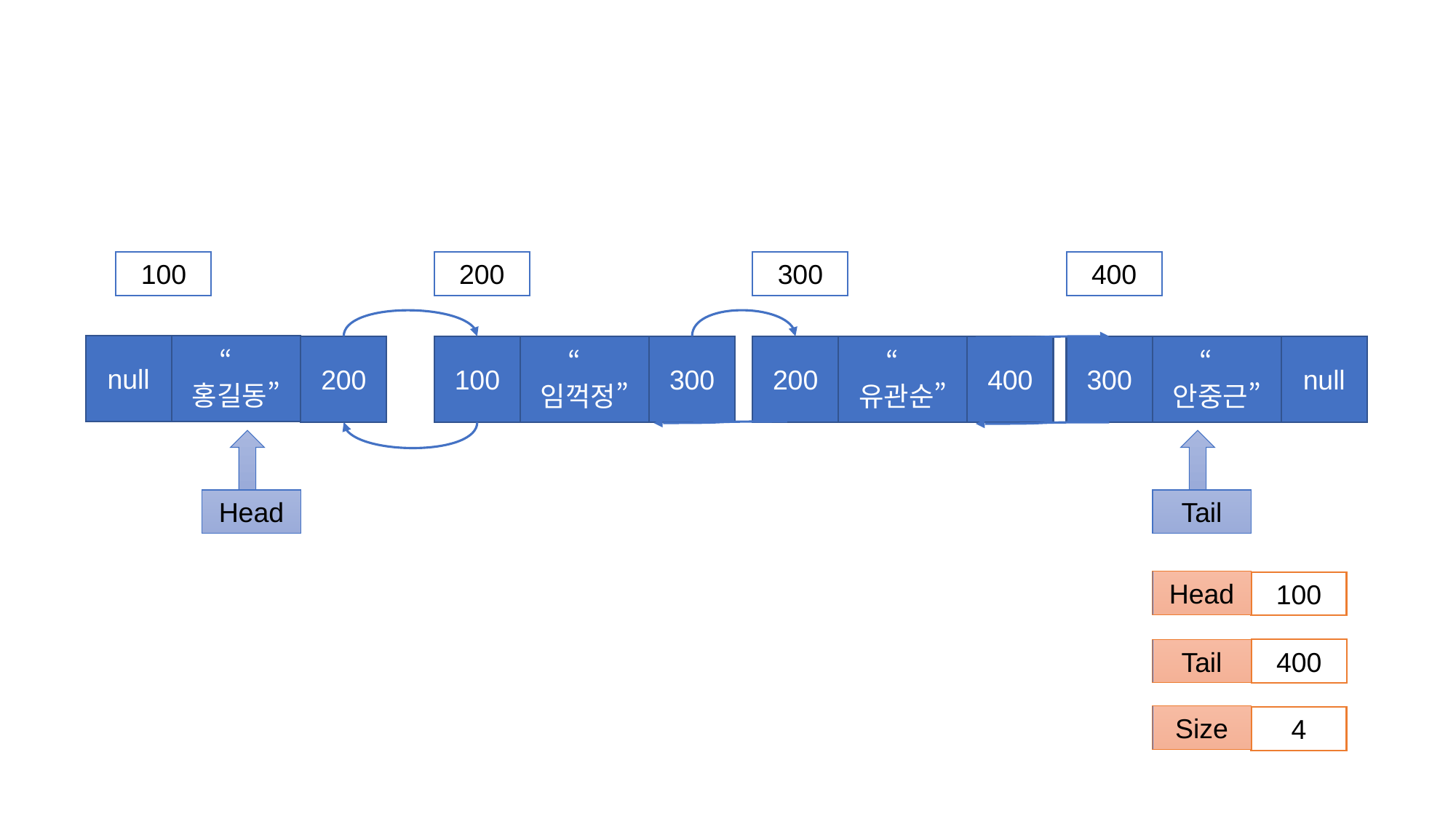

100
200
300
400
null
“홍길동”
200
100
“임꺽정”
300
200
“유관순”
400
300
“안중근”
null

Head
Tail
Head
100
Tail
400
Size
4